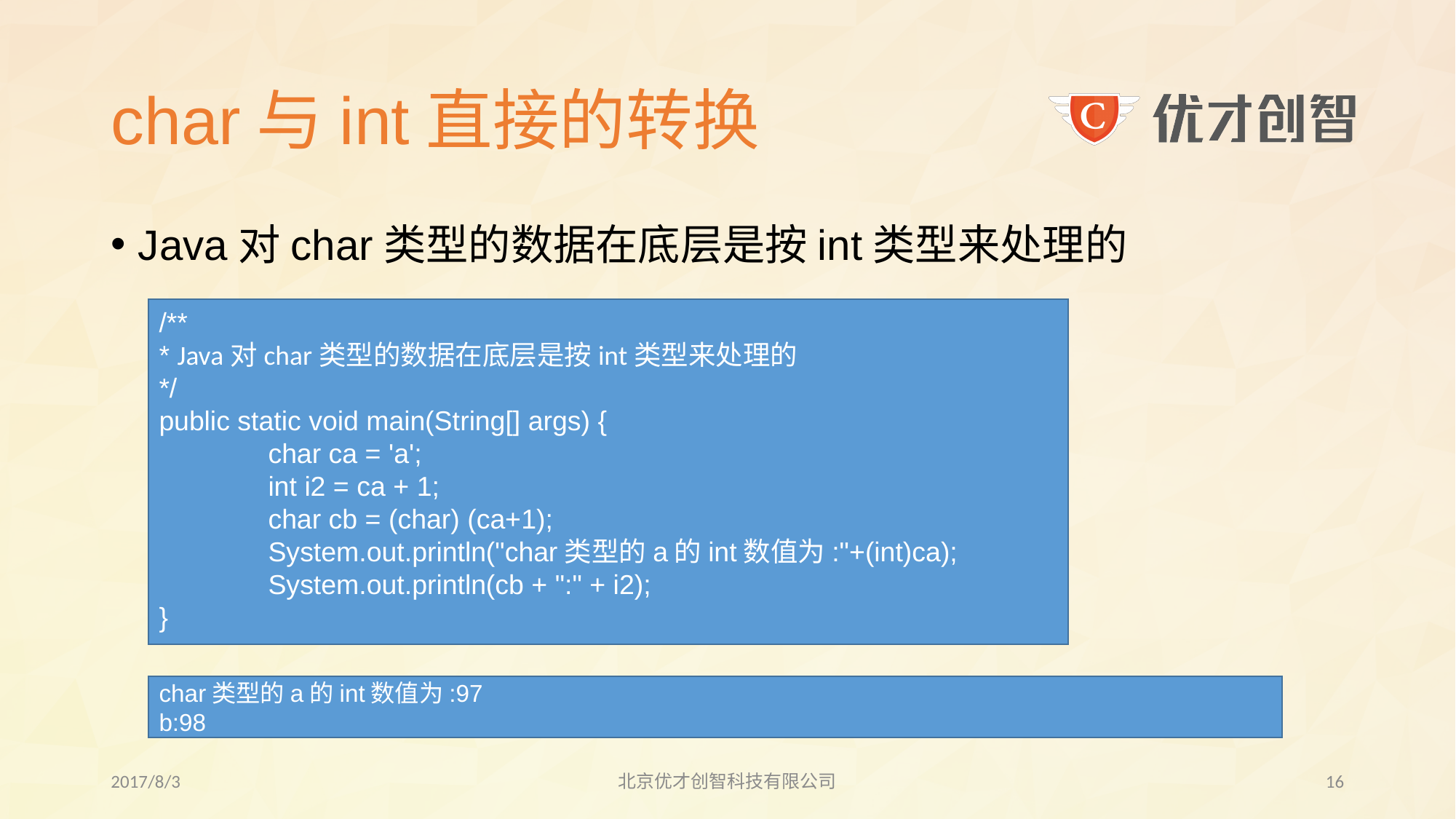

# char与int直接的转换
Java对char类型的数据在底层是按int类型来处理的

/**
* Java对char类型的数据在底层是按int类型来处理的
*/
public static void main(String[] args) {
	char ca = 'a';
	int i2 = ca + 1;
	char cb = (char) (ca+1);
	System.out.println("char类型的a的int数值为:"+(int)ca);
	System.out.println(cb + ":" + i2);
}
char类型的a的int数值为:97
b:98
2017/8/3
北京优才创智科技有限公司
16